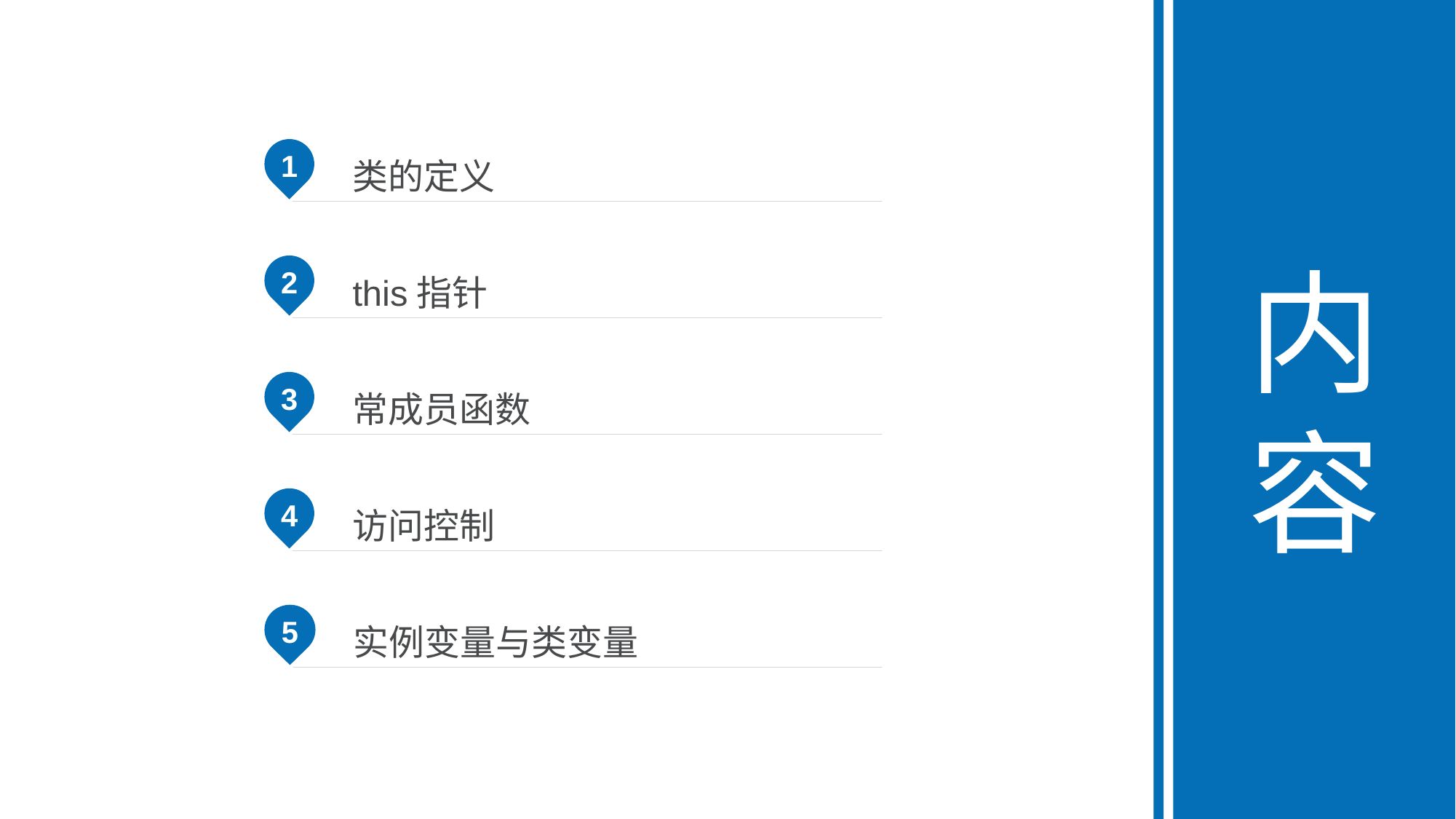

内容

1
类的定义
2
this指针
3
常成员函数
4
访问控制
5
实例变量与类变量